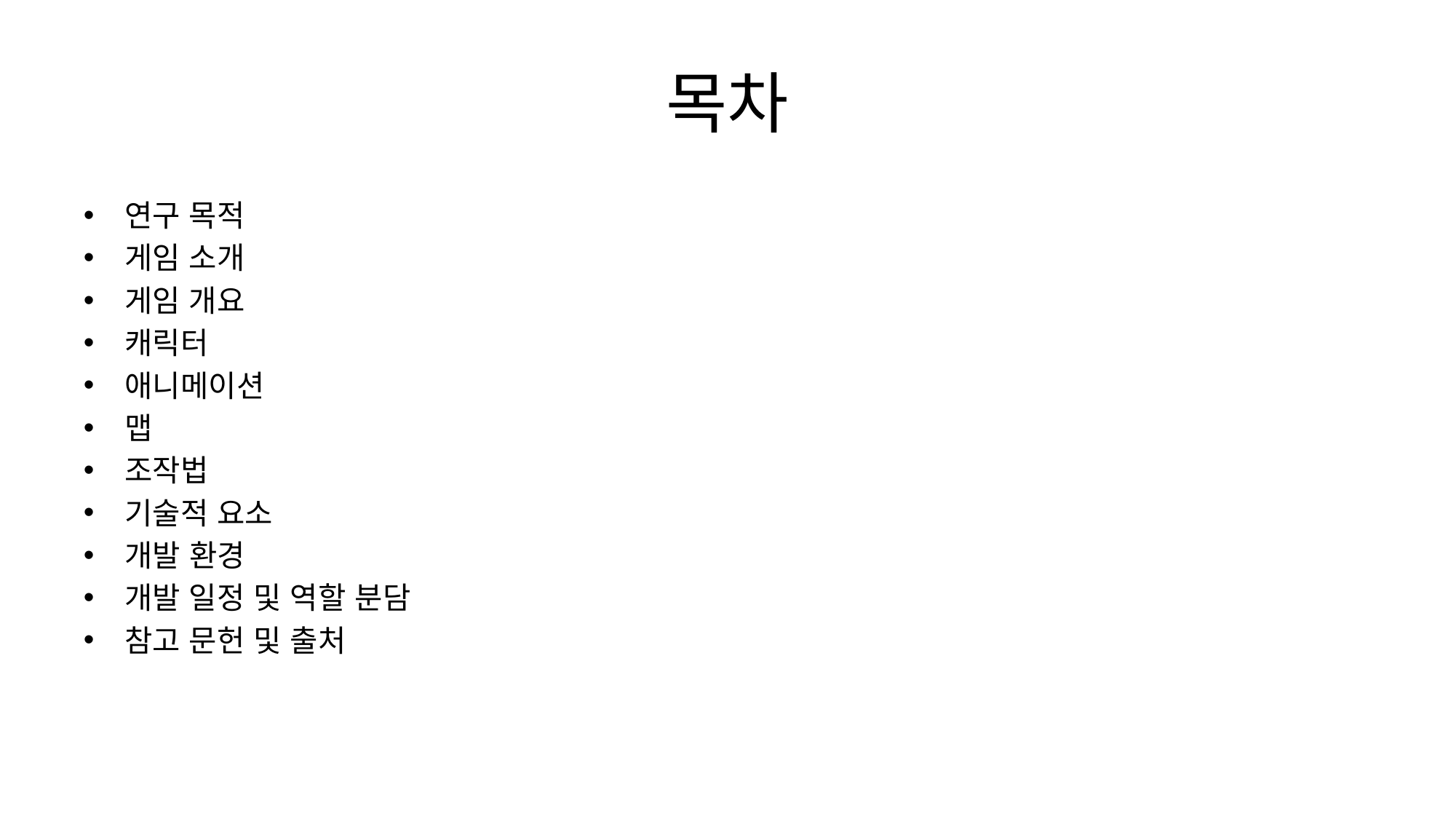

# 목차
연구 목적
게임 소개
게임 개요
캐릭터
애니메이션
맵
조작법
기술적 요소
개발 환경
개발 일정 및 역할 분담
참고 문헌 및 출처